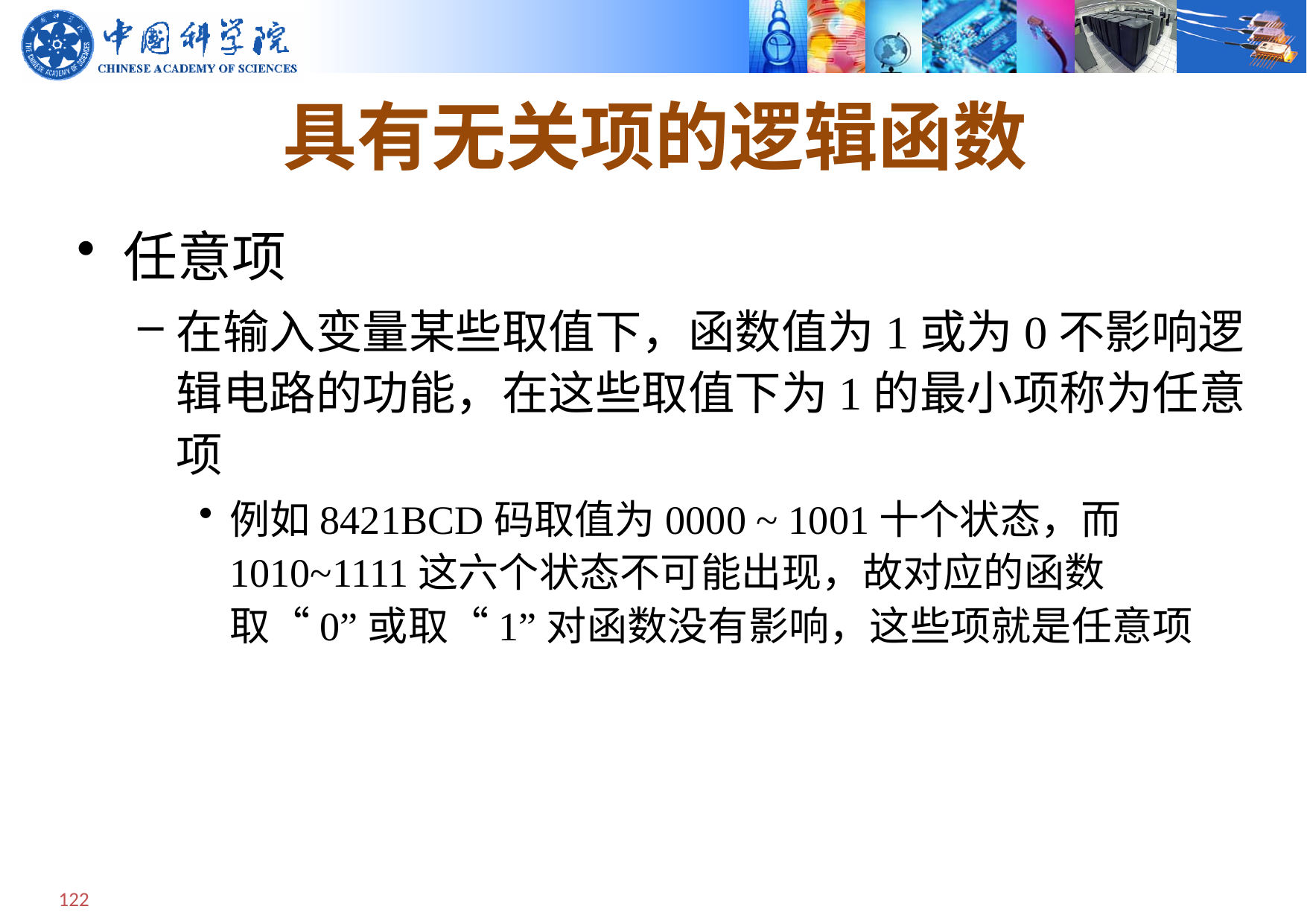

# 具有无关项的逻辑函数
任意项
在输入变量某些取值下，函数值为1或为0不影响逻辑电路的功能，在这些取值下为1的最小项称为任意项
例如8421BCD码取值为0000 ~ 1001十个状态，而1010~1111这六个状态不可能出现，故对应的函数取“0”或取“1”对函数没有影响，这些项就是任意项